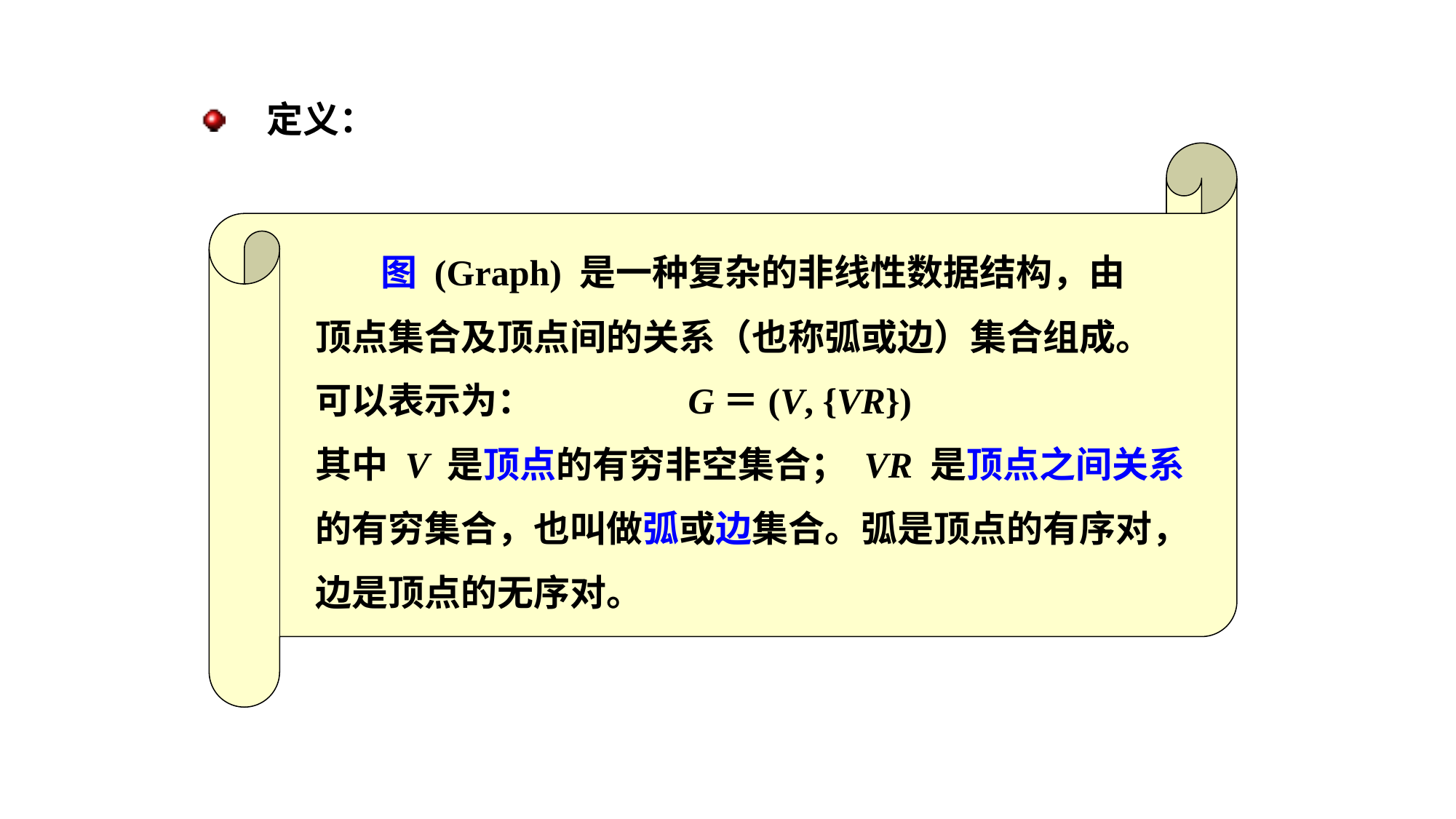

定义：
          图 (Graph) 是一种复杂的非线性数据结构，由
  顶点集合及顶点间的关系（也称弧或边）集合组成。
  可以表示为：　　　　G＝(V, {VR})
  其中 V 是顶点的有穷非空集合； VR 是顶点之间关系
  的有穷集合，也叫做弧或边集合。弧是顶点的有序对，
  边是顶点的无序对。